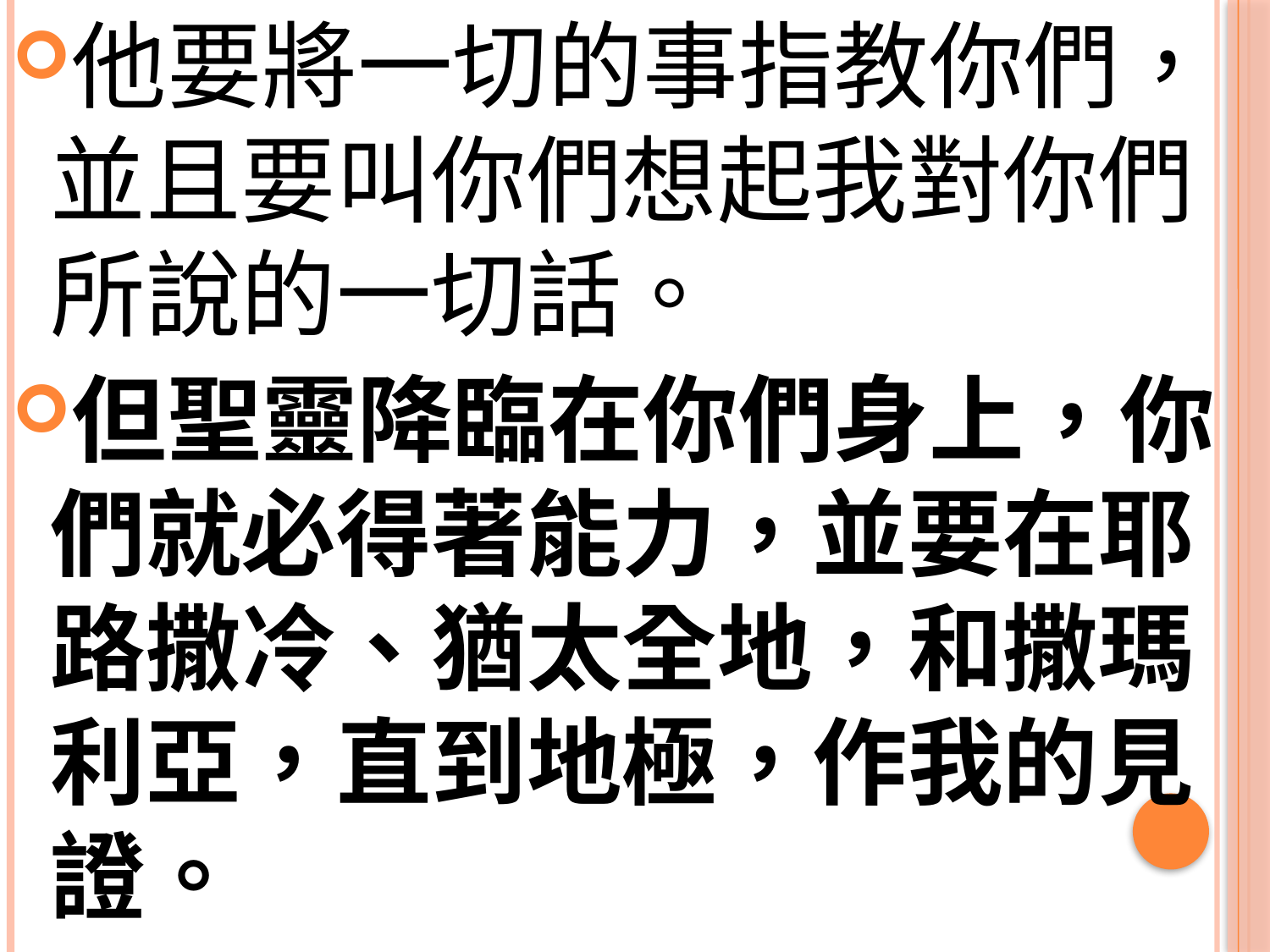

他要將一切的事指教你們，並且要叫你們想起我對你們所說的一切話。
但聖靈降臨在你們身上，你們就必得著能力，並要在耶路撒冷、猶太全地，和撒瑪利亞，直到地極，作我的見證。